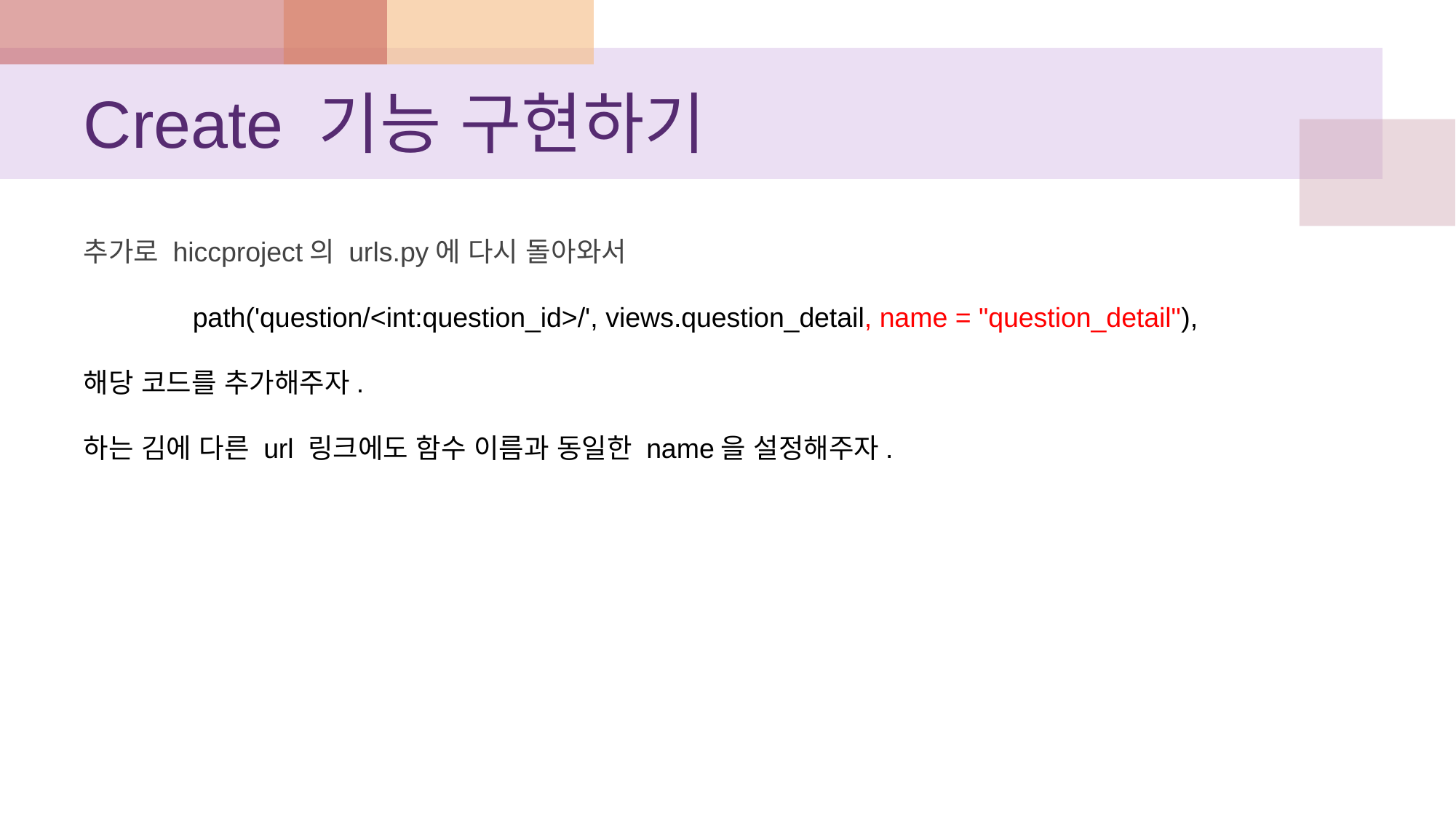

# Create 기능 구현하기
추가로 hiccproject의 urls.py에 다시 돌아와서

	path('question/<int:question_id>/', views.question_detail, name = "question_detail"),

해당 코드를 추가해주자.

하는 김에 다른 url 링크에도 함수 이름과 동일한 name을 설정해주자.